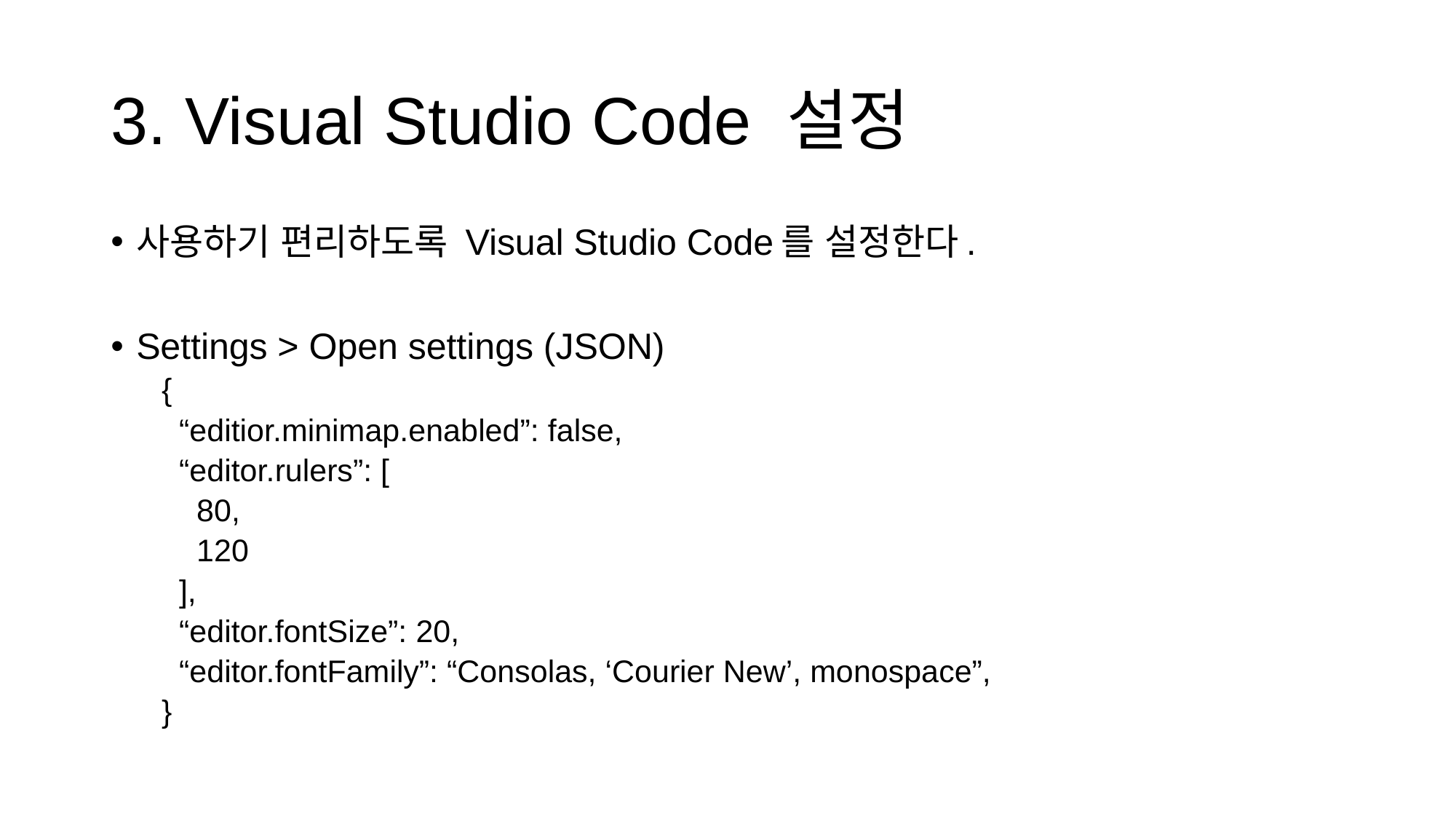

# 3. Visual Studio Code 설정
사용하기 편리하도록 Visual Studio Code를 설정한다.

Settings > Open settings (JSON)
{
  “editior.minimap.enabled”: false,
  “editor.rulers”: [
    80,
    120
  ],
  “editor.fontSize”: 20,
  “editor.fontFamily”: “Consolas, ‘Courier New’, monospace”,
}